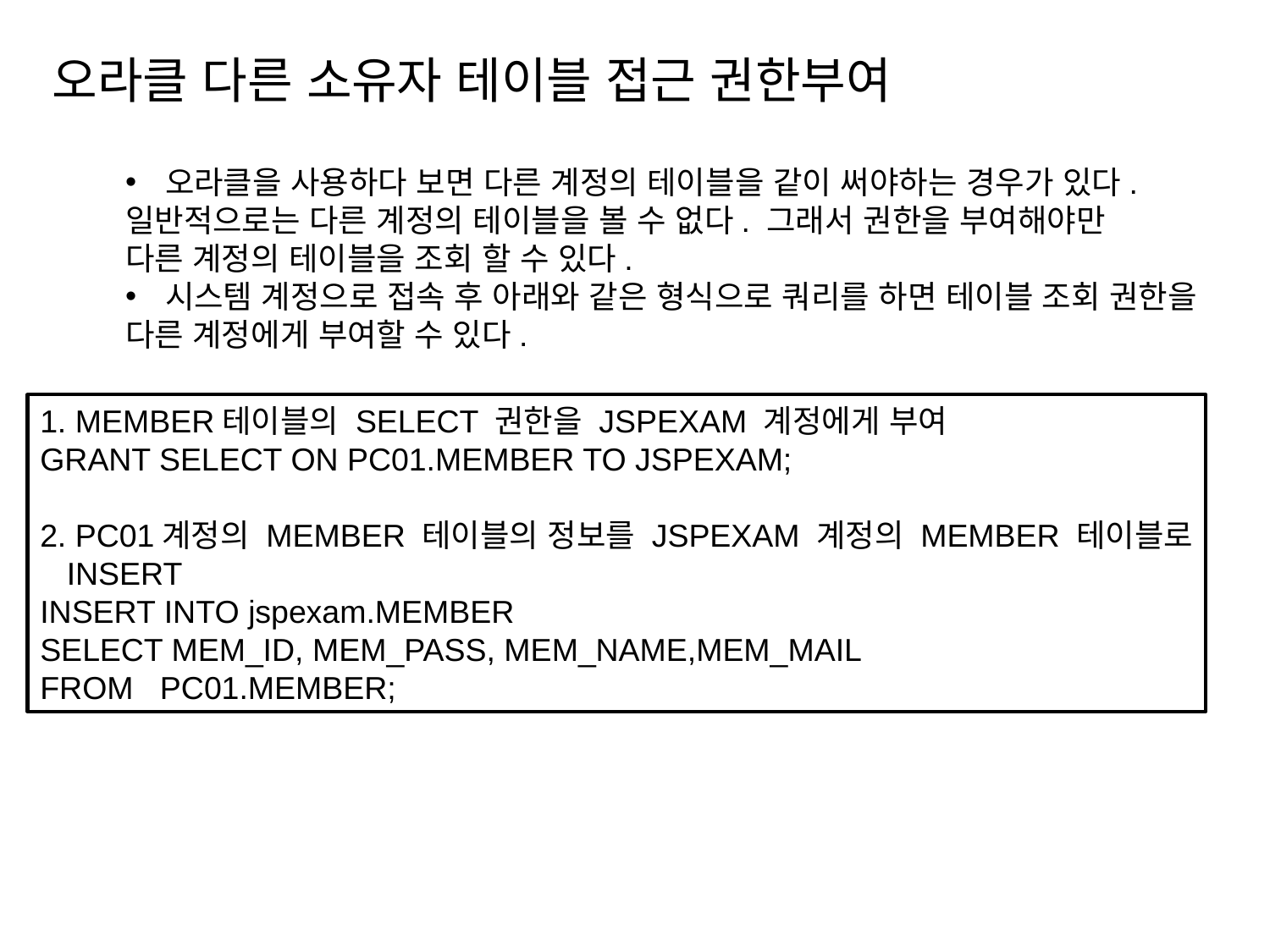

# 오라클 다른 소유자 테이블 접근 권한부여
오라클을 사용하다 보면 다른 계정의 테이블을 같이 써야하는 경우가 있다.
일반적으로는 다른 계정의 테이블을 볼 수 없다. 그래서 권한을 부여해야만
다른 계정의 테이블을 조회 할 수 있다.
시스템 계정으로 접속 후 아래와 같은 형식으로 쿼리를 하면 테이블 조회 권한을
다른 계정에게 부여할 수 있다.
1. MEMBER테이블의 SELECT 권한을 JSPEXAM 계정에게 부여
GRANT SELECT ON PC01.MEMBER TO JSPEXAM;

2. PC01계정의 MEMBER 테이블의 정보를 JSPEXAM 계정의 MEMBER 테이블로
   INSERT
INSERT INTO jspexam.MEMBER
SELECT MEM_ID, MEM_PASS, MEM_NAME,MEM_MAIL
FROM   PC01.MEMBER;